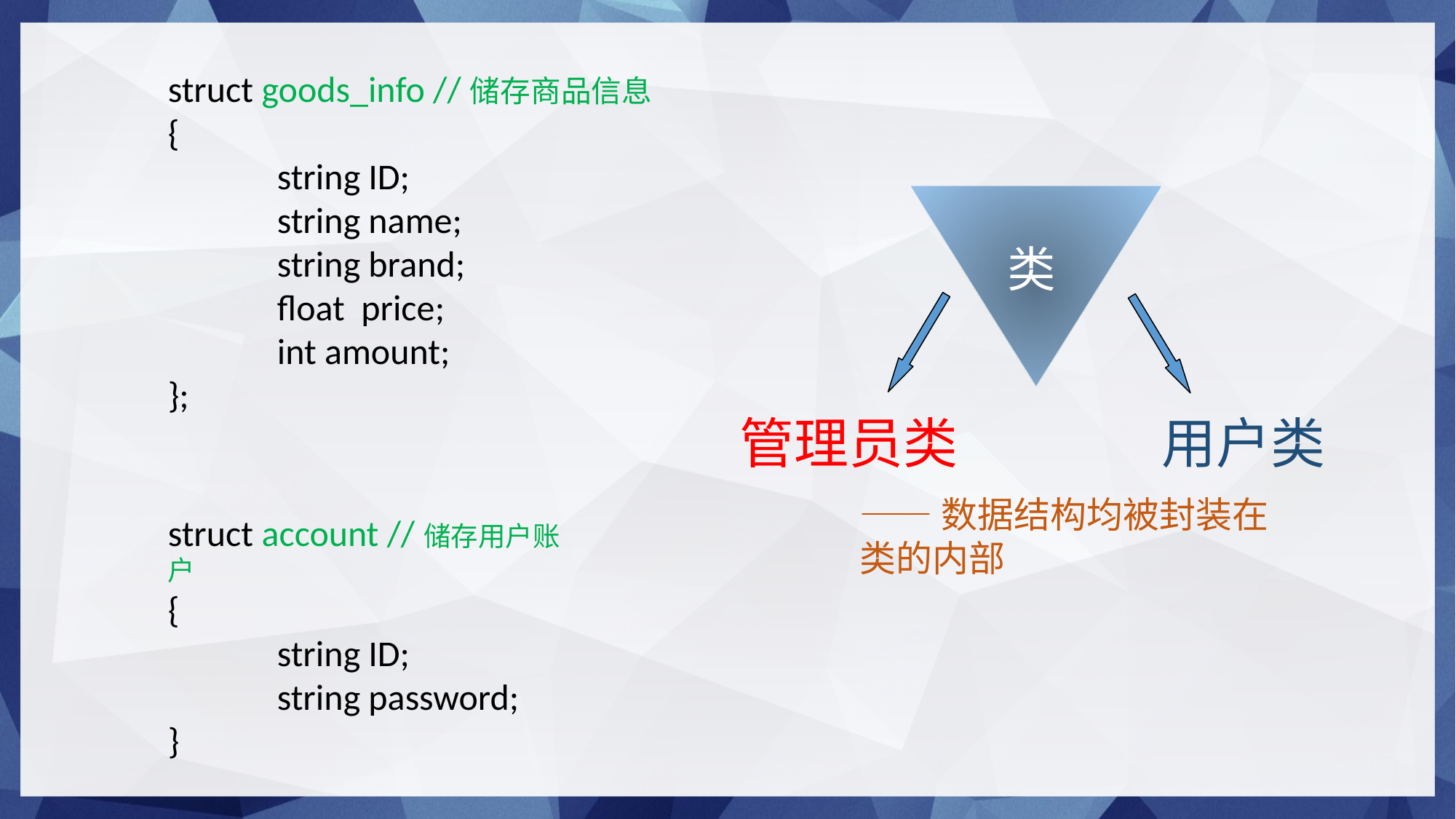

struct goods_info //储存商品信息
{
	string ID;
	string name;
	string brand;
	float  price;
	int amount;
};

类

管理员类
用户类
——数据结构均被封装在类的内部
struct account //储存用户账户
{
	string ID;
	string password;
}